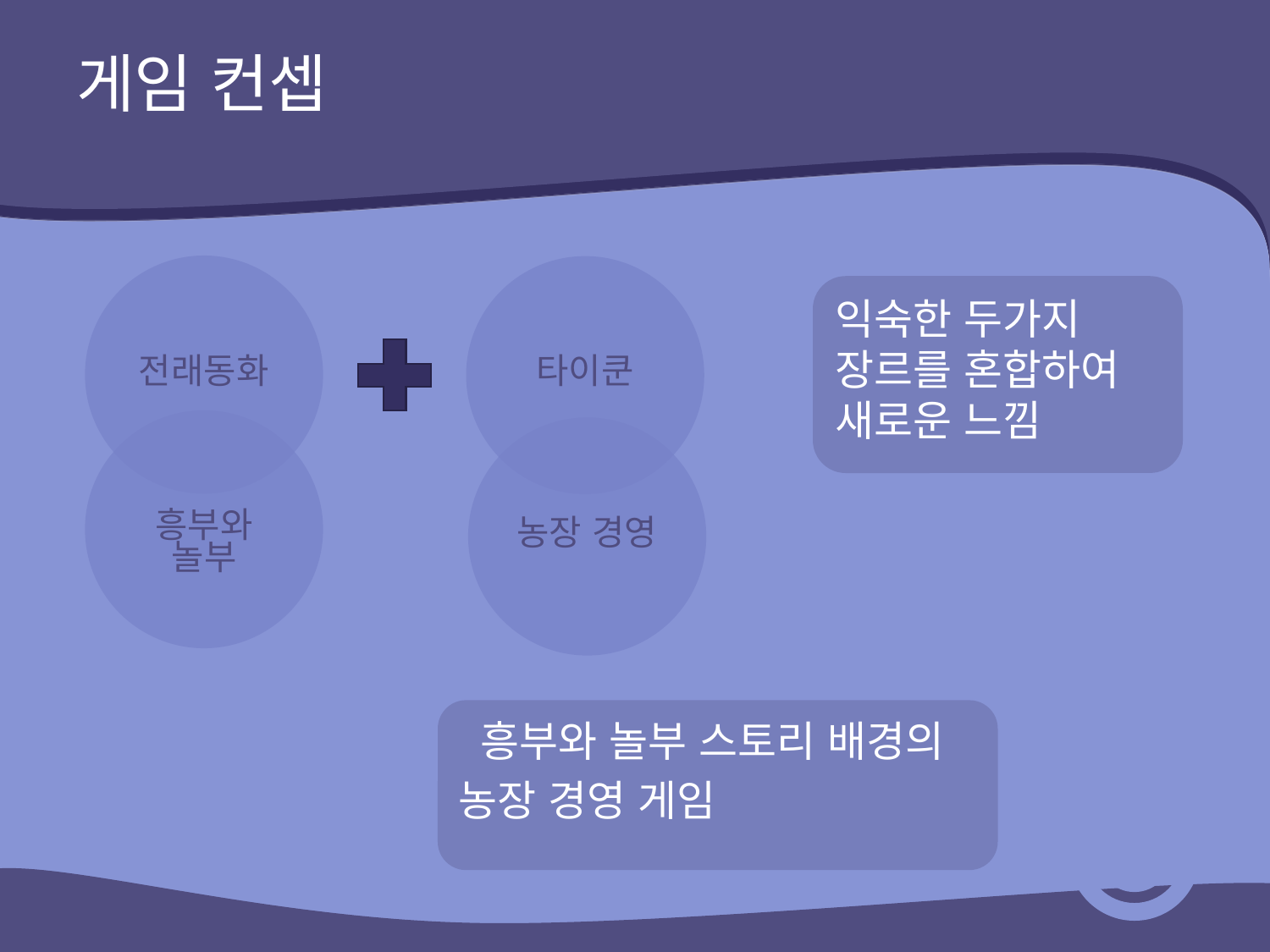

# 게임 컨셉
전래동화
타이쿤
익숙한 두가지 장르를 혼합하여 새로운 느낌

흥부와
놀부
농장 경영
 흥부와 놀부 스토리 배경의
농장 경영 게임